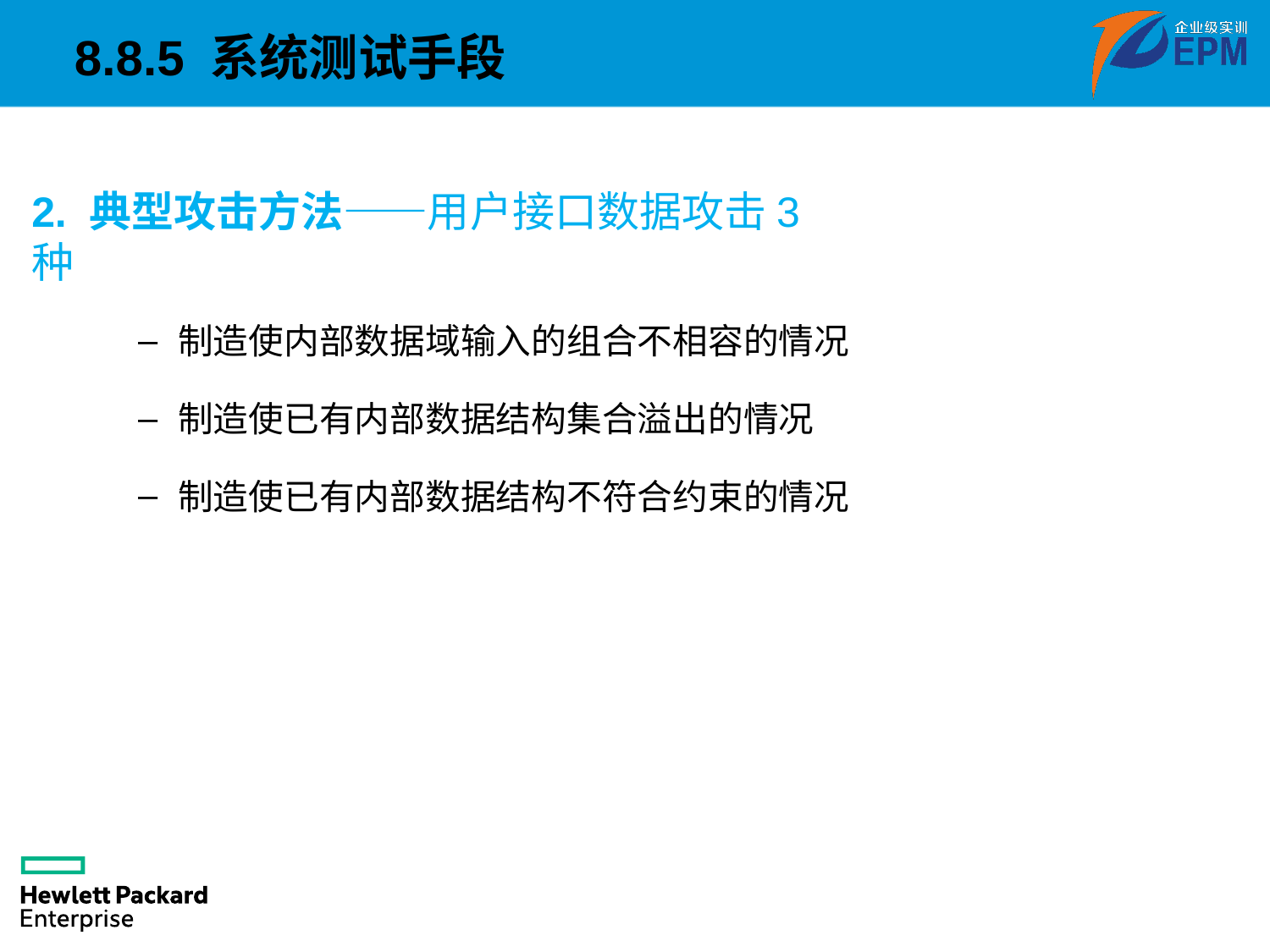

8.8.5 系统测试手段
2. 典型攻击方法——用户接口数据攻击3种
制造使内部数据域输入的组合不相容的情况
制造使已有内部数据结构集合溢出的情况
制造使已有内部数据结构不符合约束的情况